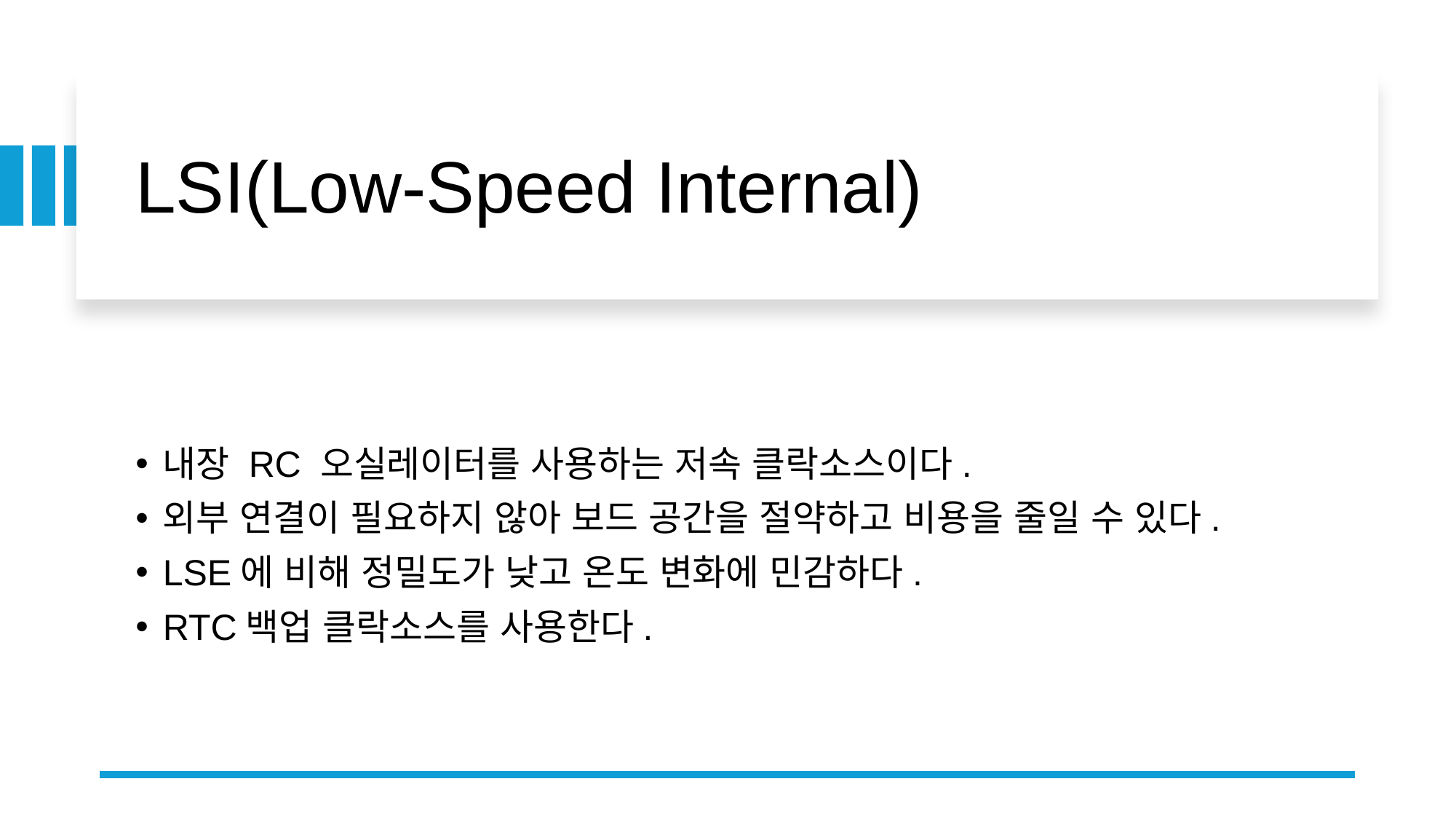

# LSI(Low-Speed Internal)

내장 RC 오실레이터를 사용하는 저속 클락소스이다.
외부 연결이 필요하지 않아 보드 공간을 절약하고 비용을 줄일 수 있다.
LSE에 비해 정밀도가 낮고 온도 변화에 민감하다.
RTC백업 클락소스를 사용한다.